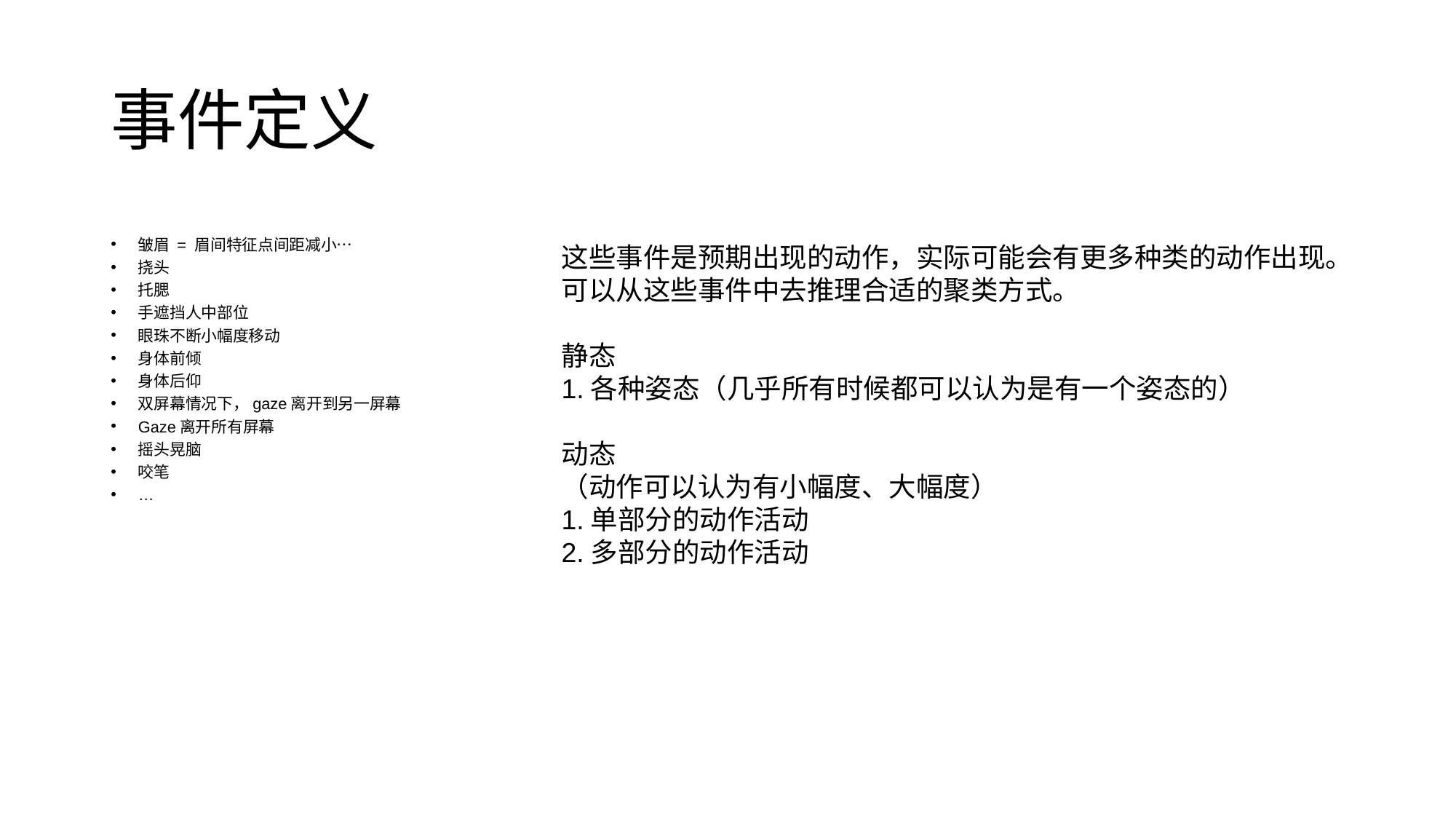

# 事件定义

皱眉 = 眉间特征点间距减小…
挠头
托腮
手遮挡人中部位
眼珠不断小幅度移动
身体前倾
身体后仰
双屏幕情况下，gaze离开到另一屏幕
Gaze离开所有屏幕
摇头晃脑
咬笔
…
这些事件是预期出现的动作，实际可能会有更多种类的动作出现。
可以从这些事件中去推理合适的聚类方式。

静态
1.各种姿态（几乎所有时候都可以认为是有一个姿态的）

动态
（动作可以认为有小幅度、大幅度）
1.单部分的动作活动
2.多部分的动作活动